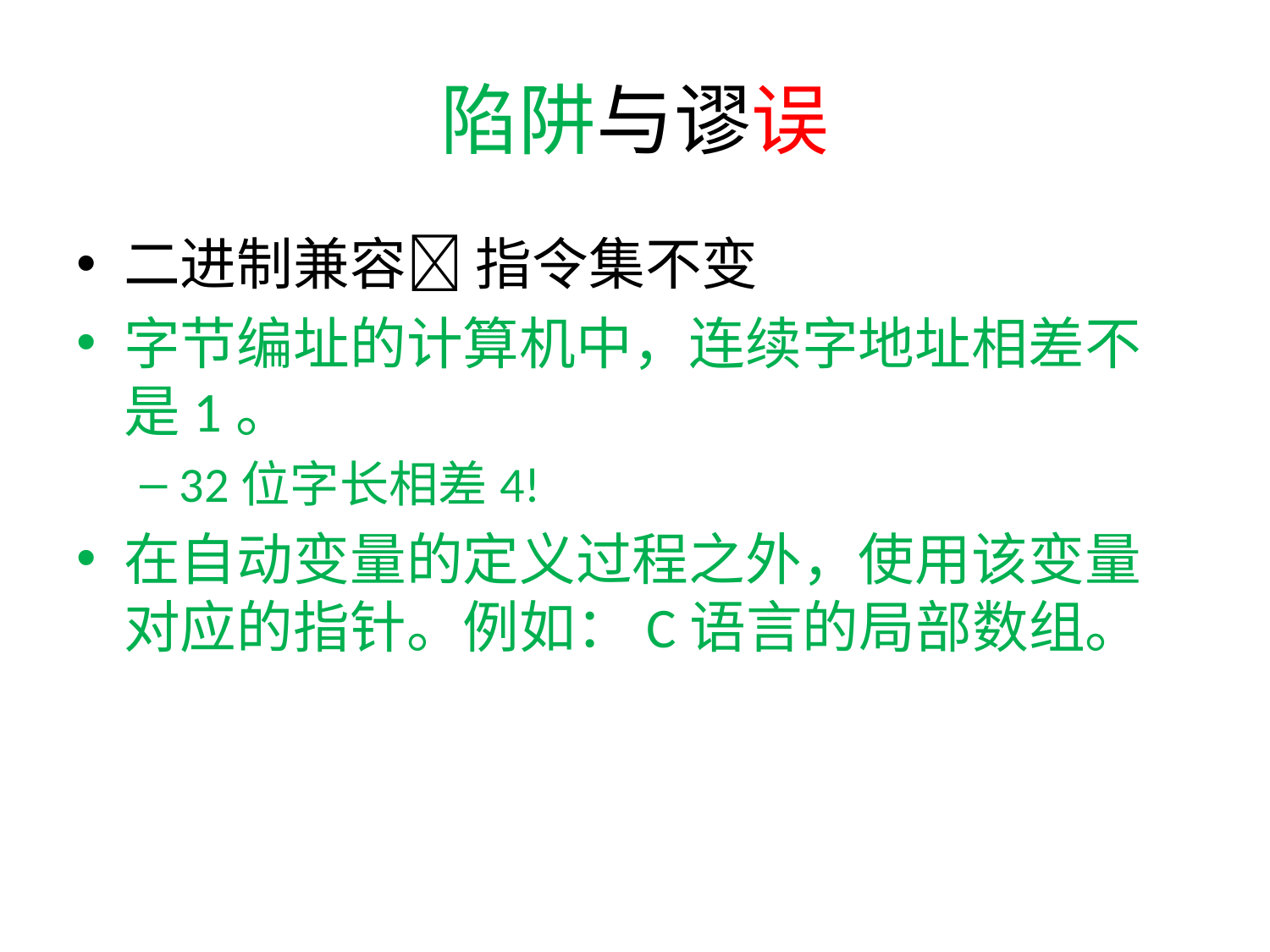

# 陷阱与谬误
二进制兼容⇒ 指令集不变
字节编址的计算机中，连续字地址相差不是1。
32位字长相差4!
在自动变量的定义过程之外，使用该变量对应的指针。例如：C语言的局部数组。